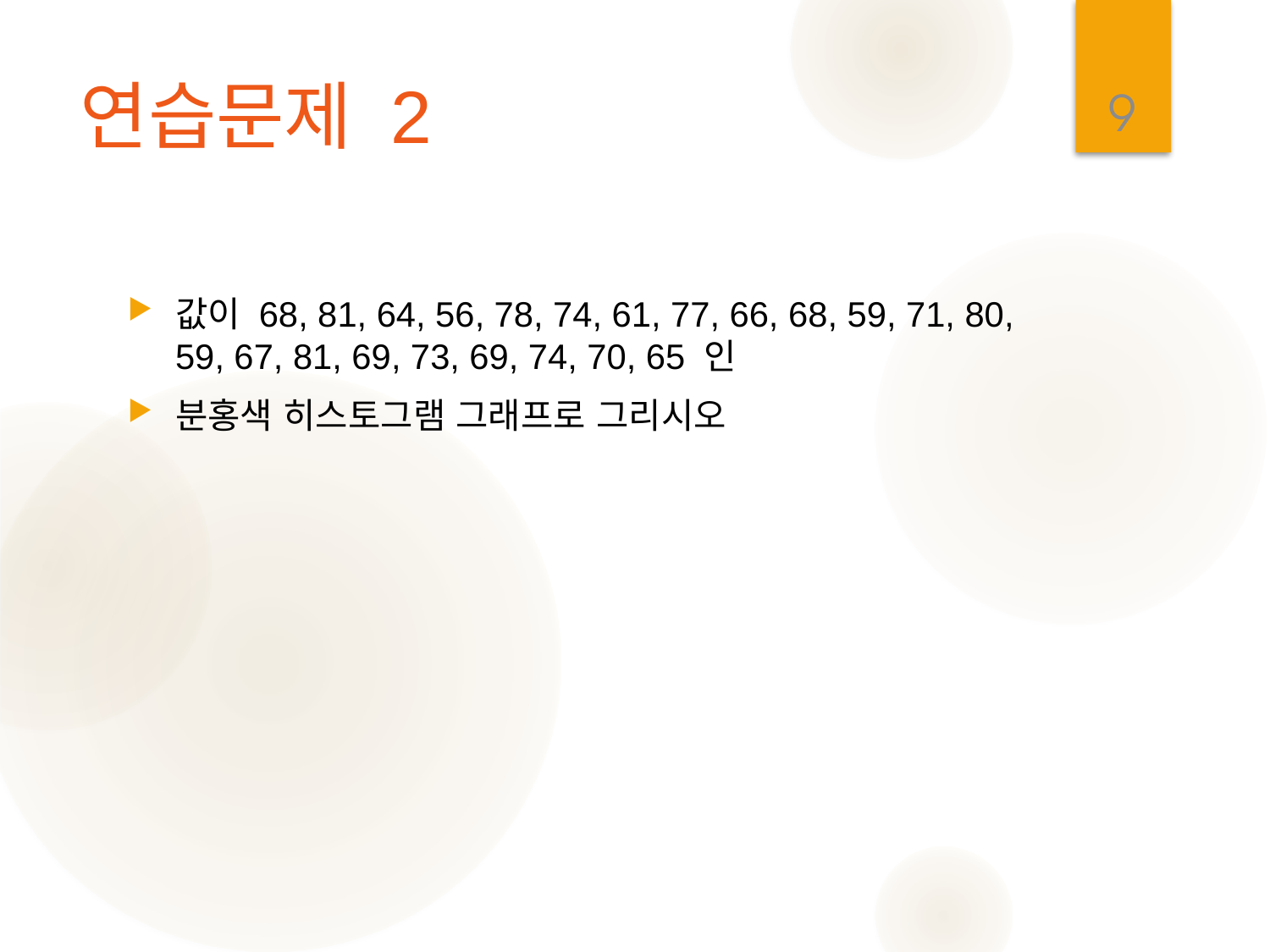

9
# 연습문제 2
값이 68, 81, 64, 56, 78, 74, 61, 77, 66, 68, 59, 71, 80, 59, 67, 81, 69, 73, 69, 74, 70, 65 인
분홍색 히스토그램 그래프로 그리시오